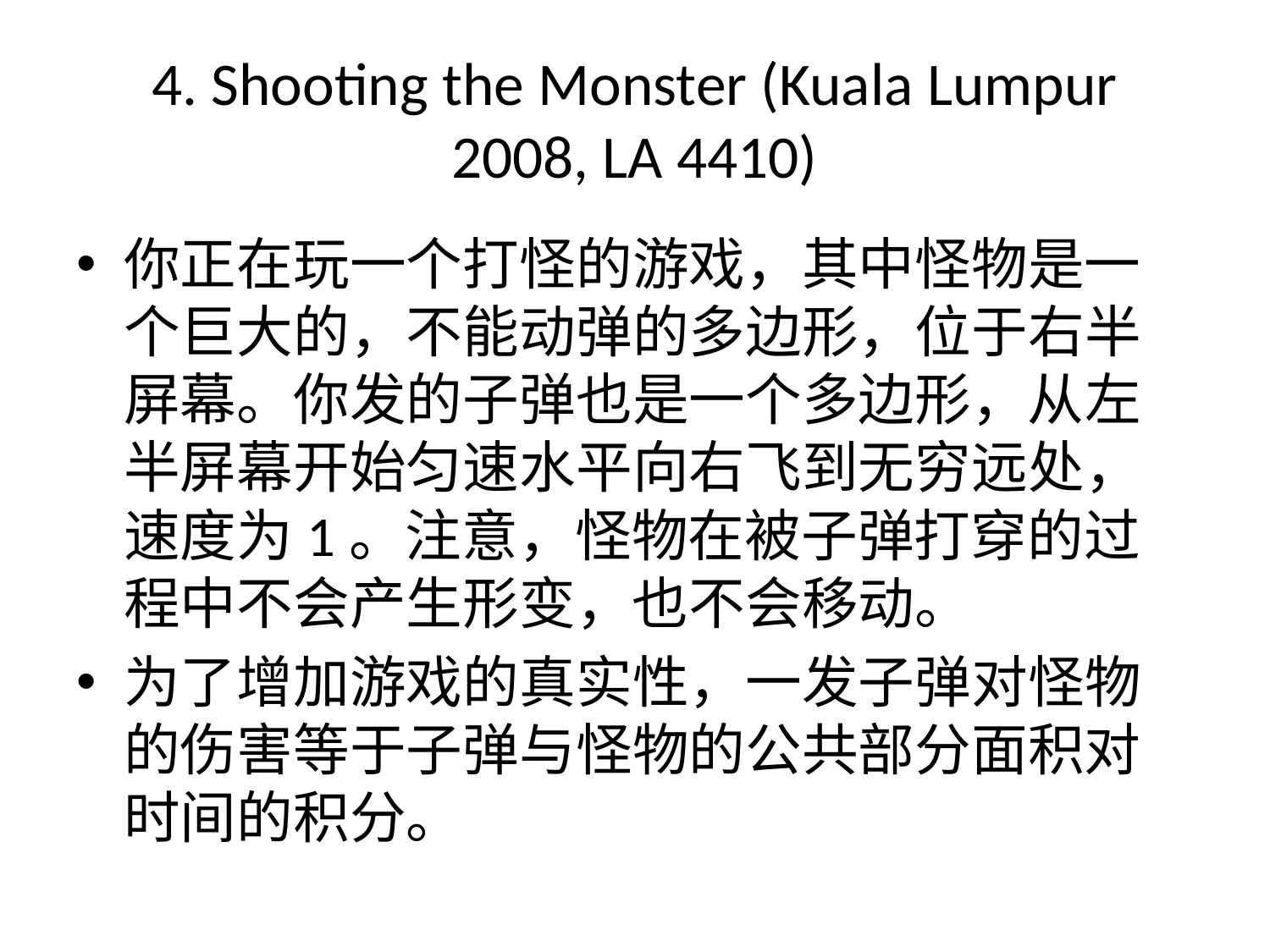

# 4. Shooting the Monster (Kuala Lumpur 2008, LA 4410)
你正在玩一个打怪的游戏，其中怪物是一个巨大的，不能动弹的多边形，位于右半屏幕。你发的子弹也是一个多边形，从左半屏幕开始匀速水平向右飞到无穷远处，速度为1。注意，怪物在被子弹打穿的过程中不会产生形变，也不会移动。
为了增加游戏的真实性，一发子弹对怪物的伤害等于子弹与怪物的公共部分面积对时间的积分。